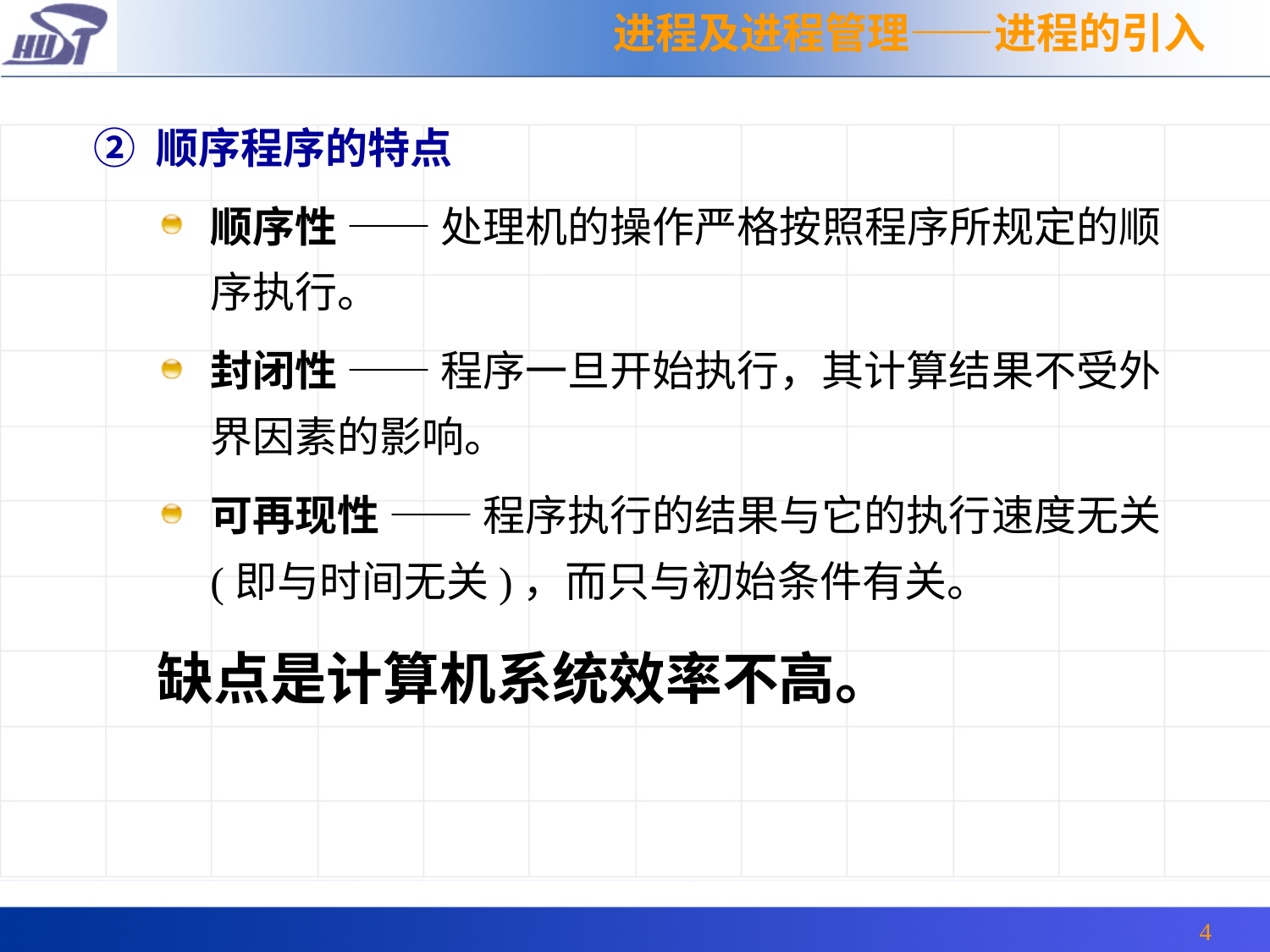

进程及进程管理——进程的引入
② 顺序程序的特点
顺序性 —— 处理机的操作严格按照程序所规定的顺序执行。
封闭性 —— 程序一旦开始执行，其计算结果不受外界因素的影响。
可再现性 —— 程序执行的结果与它的执行速度无关 (即与时间无关)，而只与初始条件有关。
缺点是计算机系统效率不高。
4